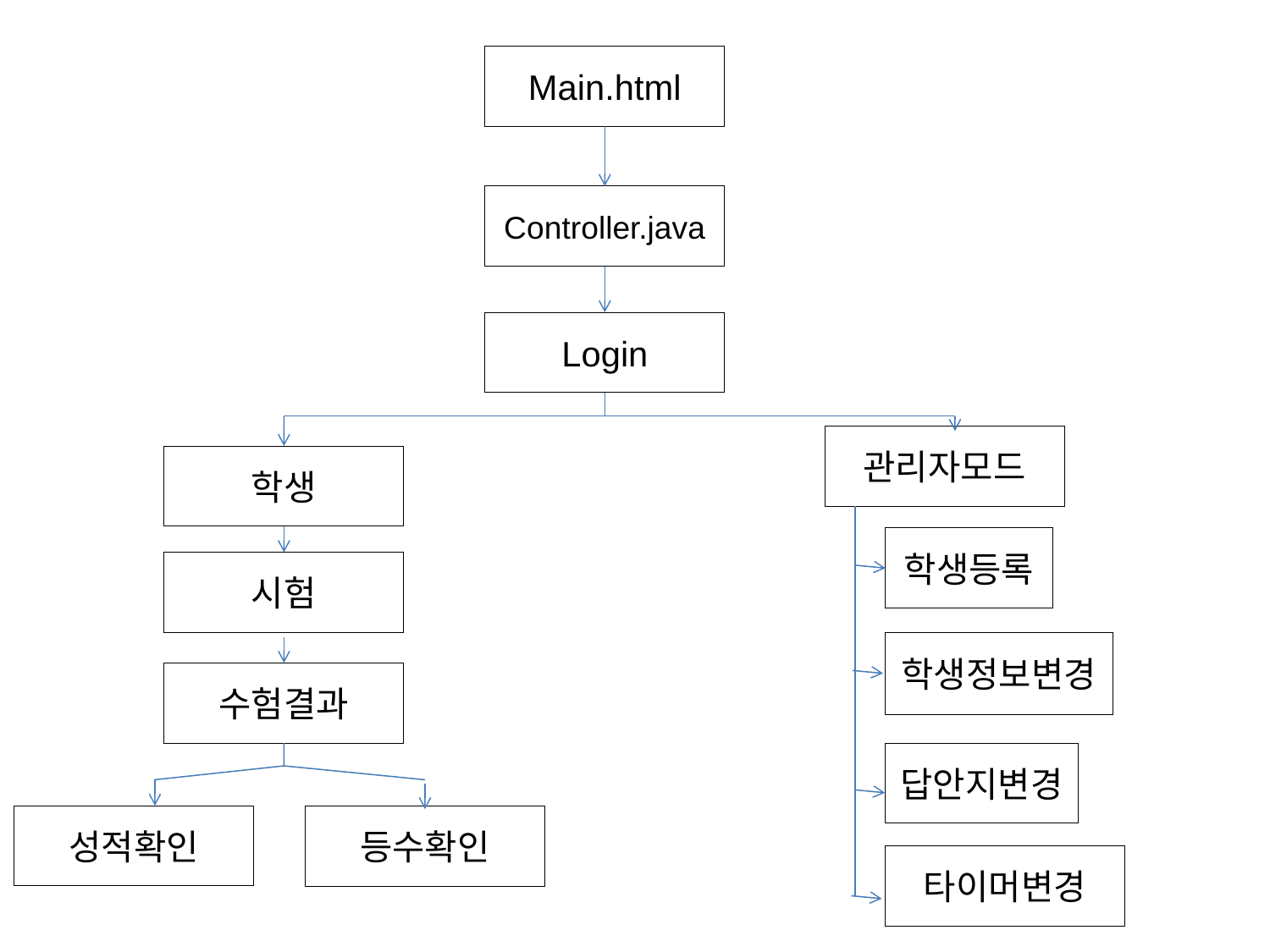

# Main.html
Controller.java
Login
관리자모드
학생
학생등록
시험
학생정보변경
수험결과
답안지변경
성적확인
등수확인
타이머변경